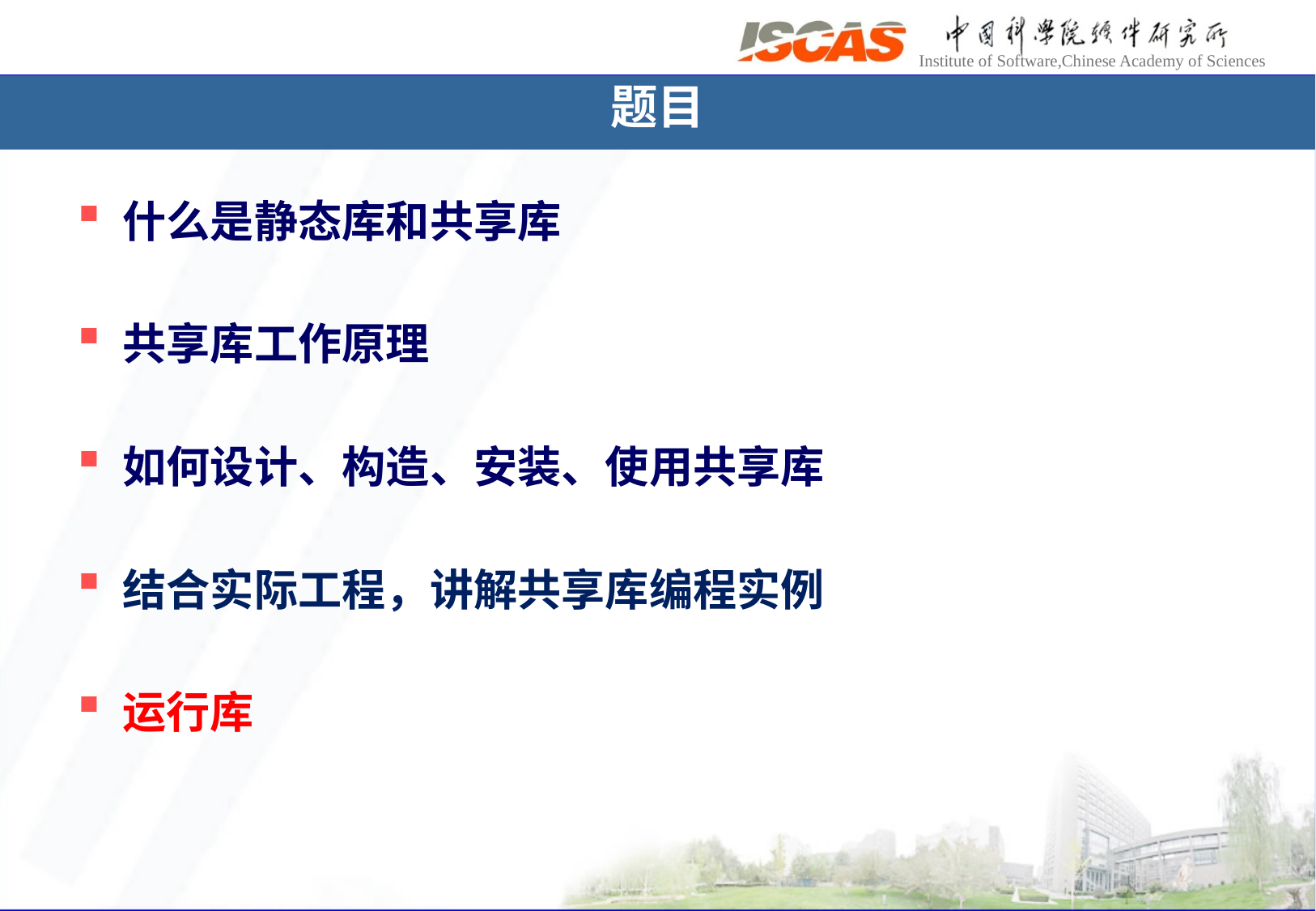

题目
什么是静态库和共享库

共享库工作原理

如何设计、构造、安装、使用共享库

结合实际工程，讲解共享库编程实例

运行库